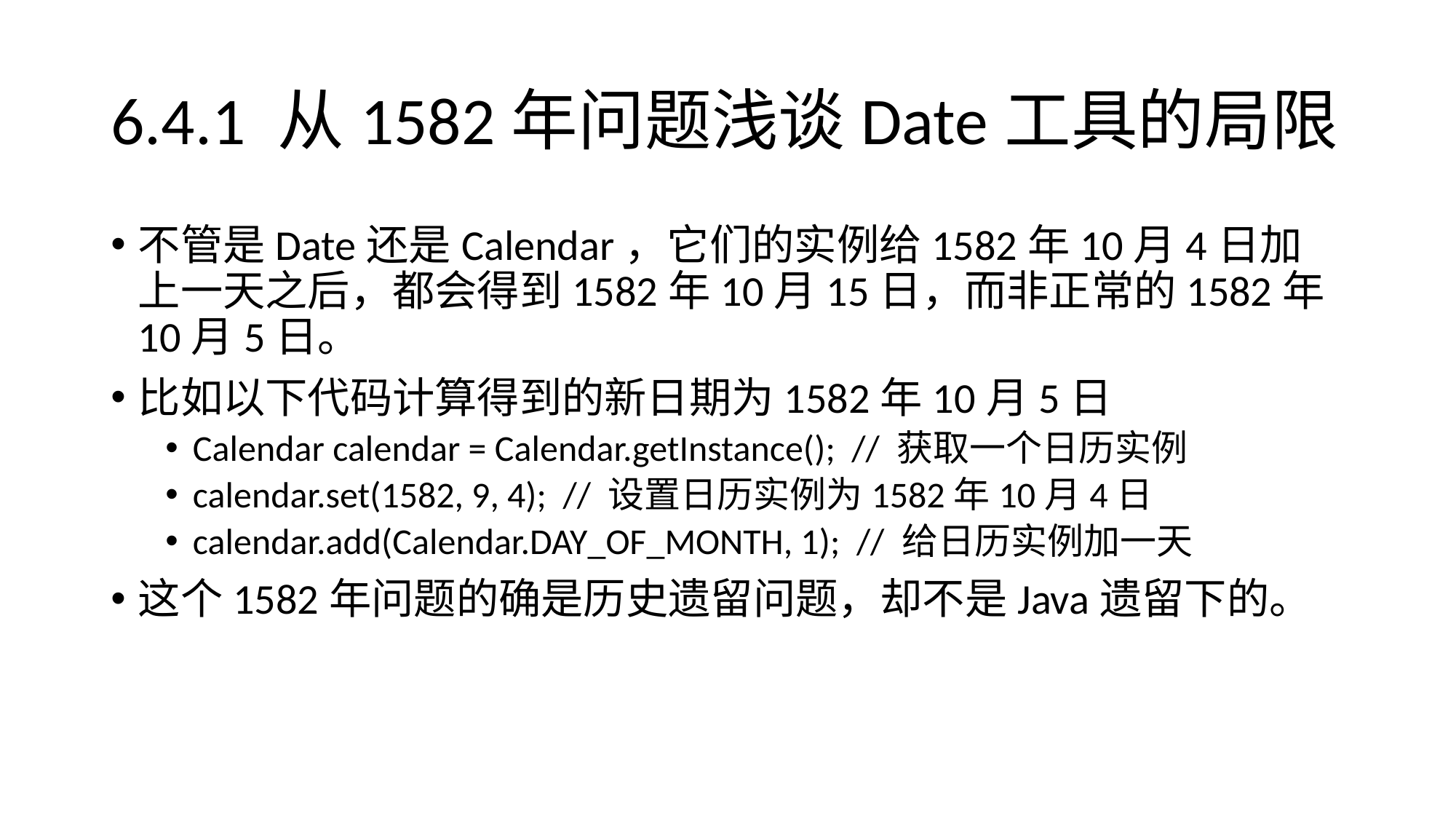

# 6.4.1 从1582年问题浅谈Date工具的局限
不管是Date还是Calendar，它们的实例给1582年10月4日加上一天之后，都会得到1582年10月15日，而非正常的1582年10月5日。
比如以下代码计算得到的新日期为1582年10月5日
Calendar calendar = Calendar.getInstance();  // 获取一个日历实例
calendar.set(1582, 9, 4);  // 设置日历实例为1582年10月4日
calendar.add(Calendar.DAY_OF_MONTH, 1);  // 给日历实例加一天
这个1582年问题的确是历史遗留问题，却不是Java遗留下的。